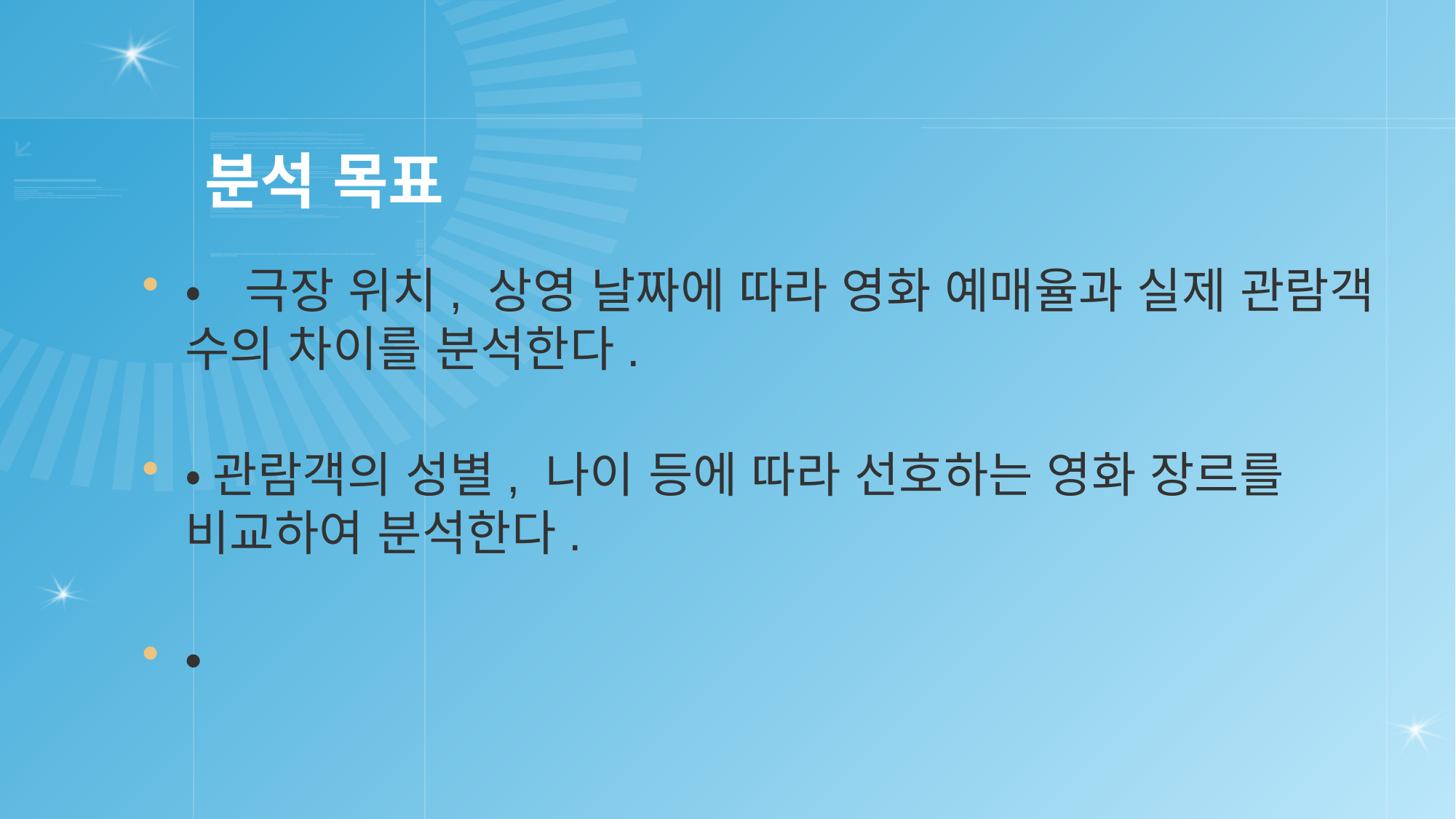

# 분석 목표
•극장 위치, 상영 날짜에 따라 영화 예매율과 실제 관람객 수의 차이를 분석한다.
•관람객의 성별, 나이 등에 따라 선호하는 영화 장르를 비교하여 분석한다.
•